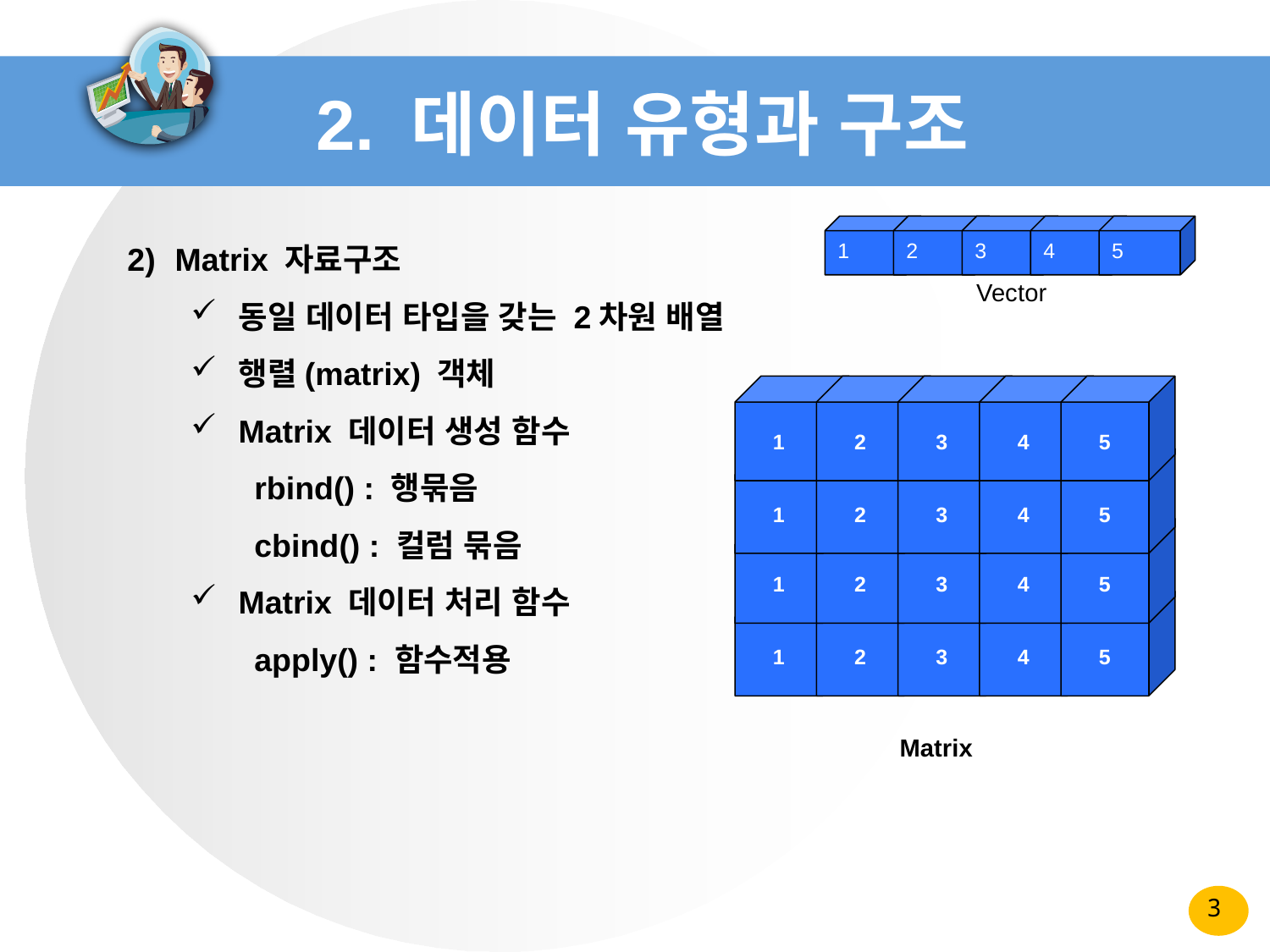

# 2. 데이터 유형과 구조
Matrix 자료구조
동일 데이터 타입을 갖는 2차원 배열
행렬(matrix) 객체
Matrix 데이터 생성 함수
rbind() : 행묶음
cbind() : 컬럼 묶음
Matrix 데이터 처리 함수
apply() : 함수적용
1
2
3
4
5
Vector
1
2
3
4
5
1
2
3
4
5
1
2
3
4
5
1
2
3
4
5
Matrix
3